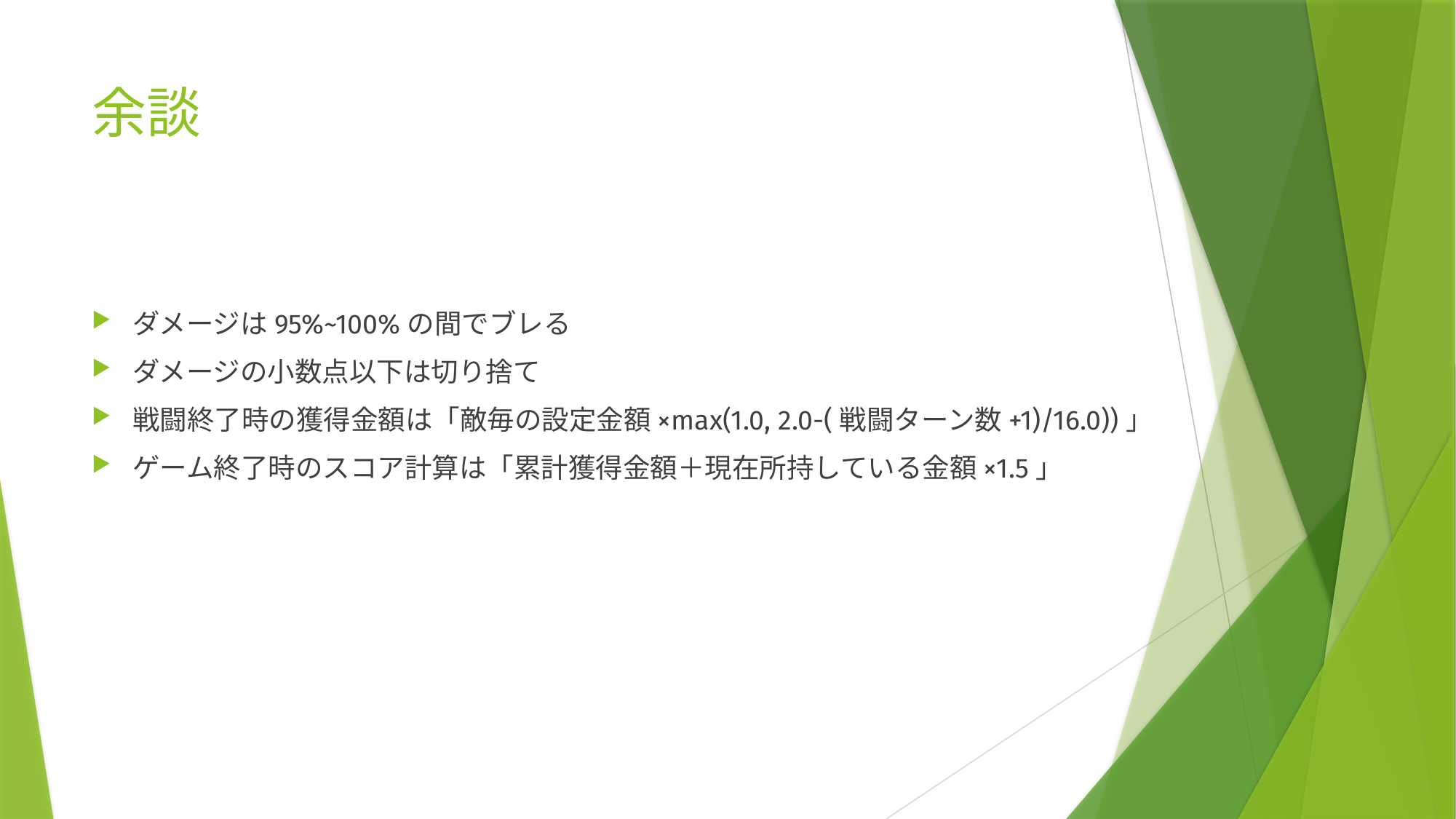

# 余談
ダメージは95%~100%の間でブレる
ダメージの小数点以下は切り捨て
戦闘終了時の獲得金額は「敵毎の設定金額×max(1.0, 2.0-(戦闘ターン数+1)/16.0))」
ゲーム終了時のスコア計算は「累計獲得金額＋現在所持している金額×1.5」